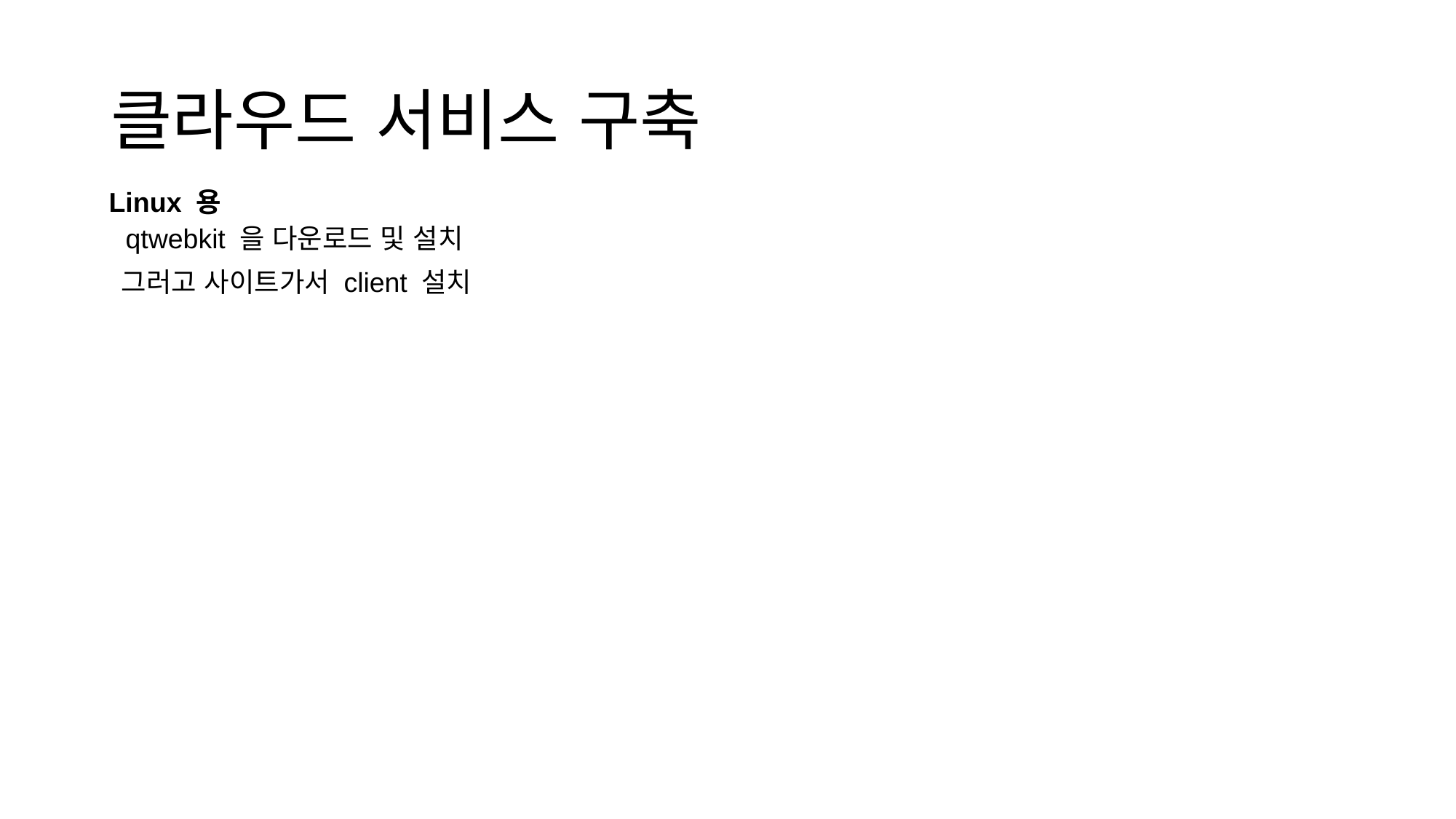

# 클라우드 서비스 구축
Linux 용
qtwebkit 을 다운로드 및 설치
그러고 사이트가서 client 설치